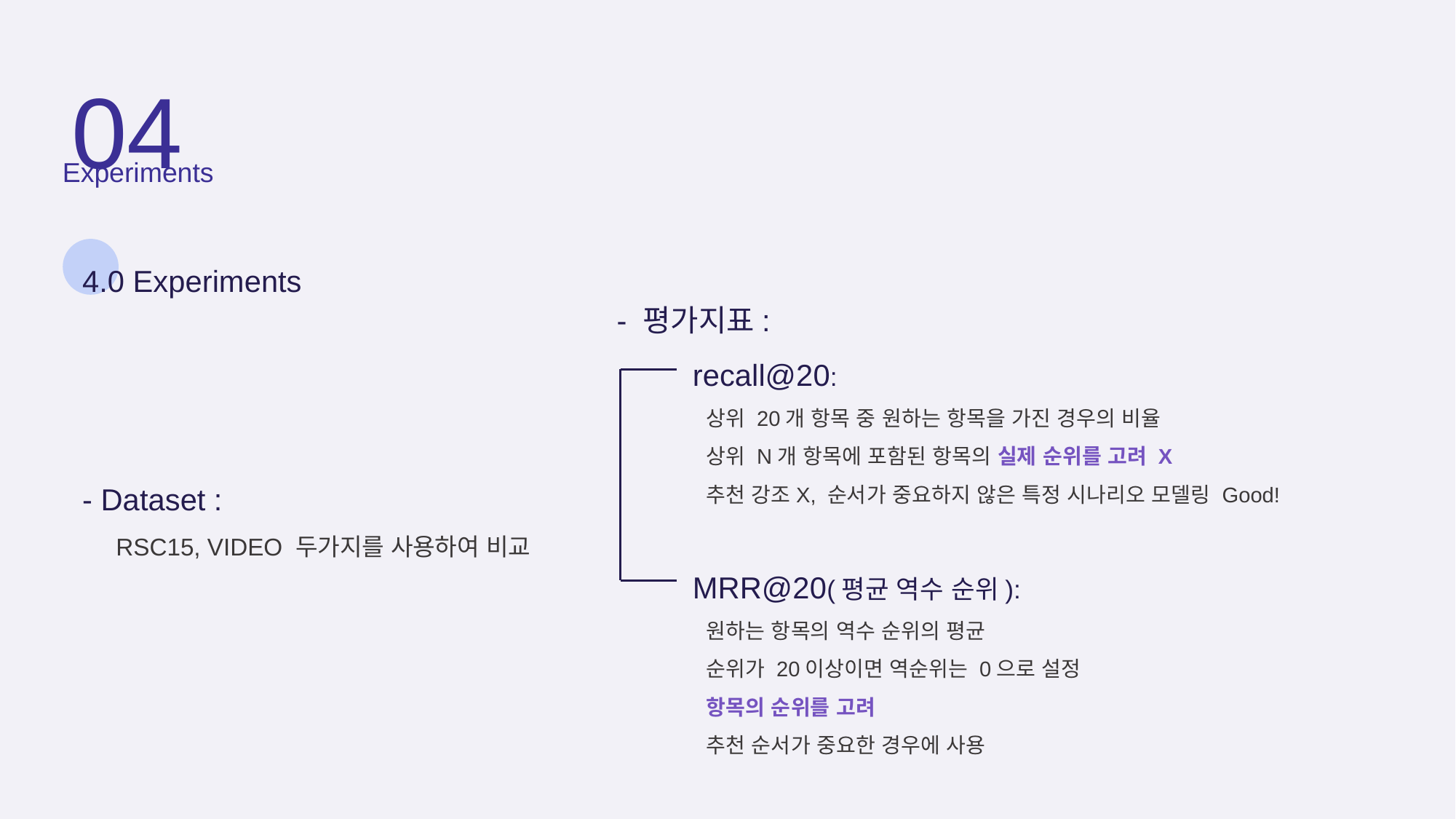

04
Experiments
4.0 Experiments

- Dataset :
     RSC15, VIDEO 두가지를 사용하여 비교

- 평가지표:
   recall@20:
     상위 20개 항목 중 원하는 항목을 가진 경우의 비율
     상위 N개 항목에 포함된 항목의 실제 순위를 고려 X
     추천 강조X, 순서가 중요하지 않은 특정 시나리오 모델링 Good!

   MRR@20(평균 역수 순위):
     원하는 항목의 역수 순위의 평균
     순위가 20이상이면 역순위는 0으로 설정
     항목의 순위를 고려
     추천 순서가 중요한 경우에 사용